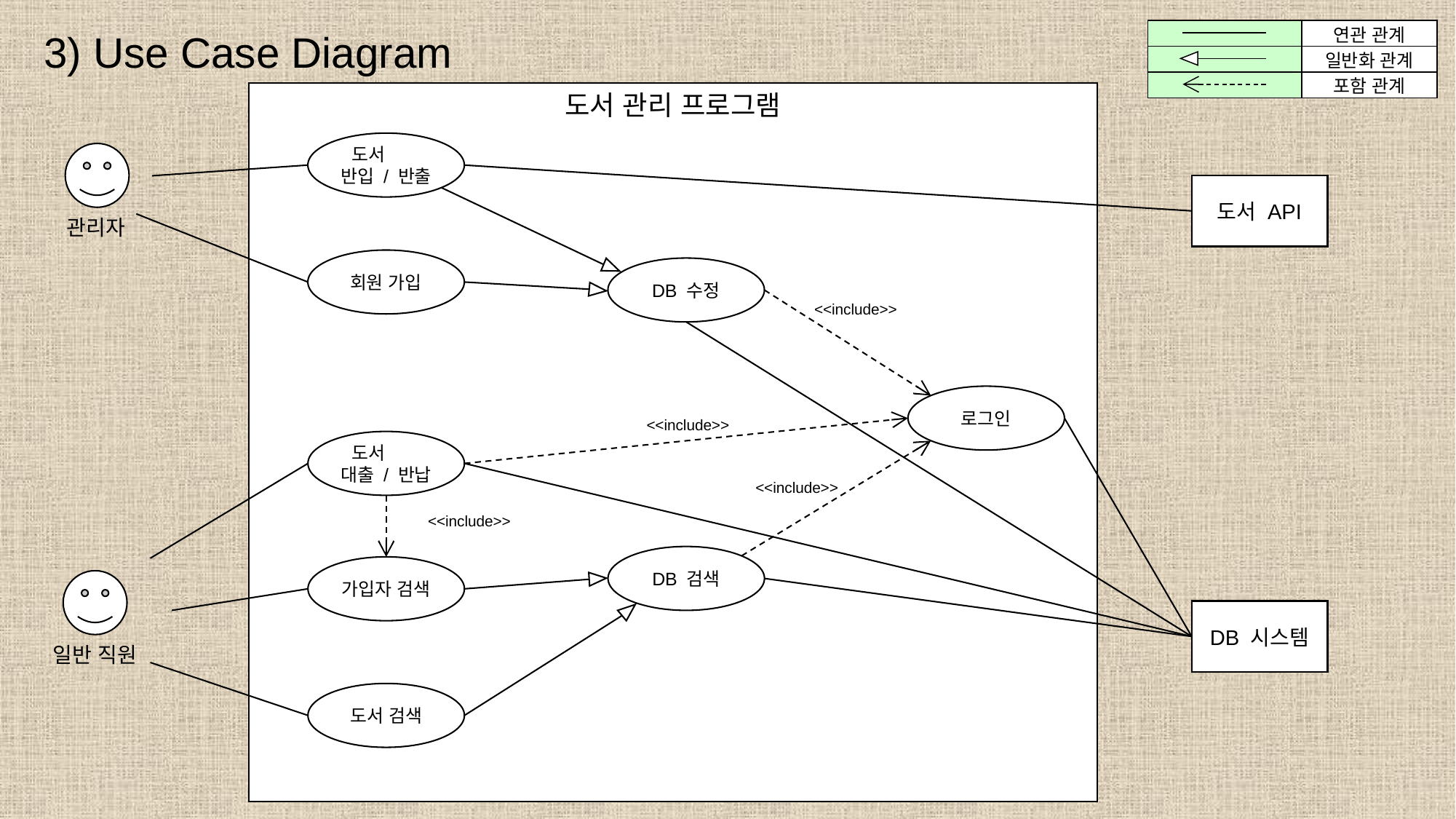

3) Use Case Diagram
|  | 연관 관계 |
| --- | --- |
|  | 일반화 관계 |
|  | 포함 관계 |

도서 관리 프로그램

관리자
도서        반입 / 반출
도서 API
회원 가입
DB 수정

<<include>>
로그인
<<include>>
도서        대출 / 반납
<<include>>
<<include>>

일반 직원
DB 검색
가입자 검색

DB 시스템

도서 검색